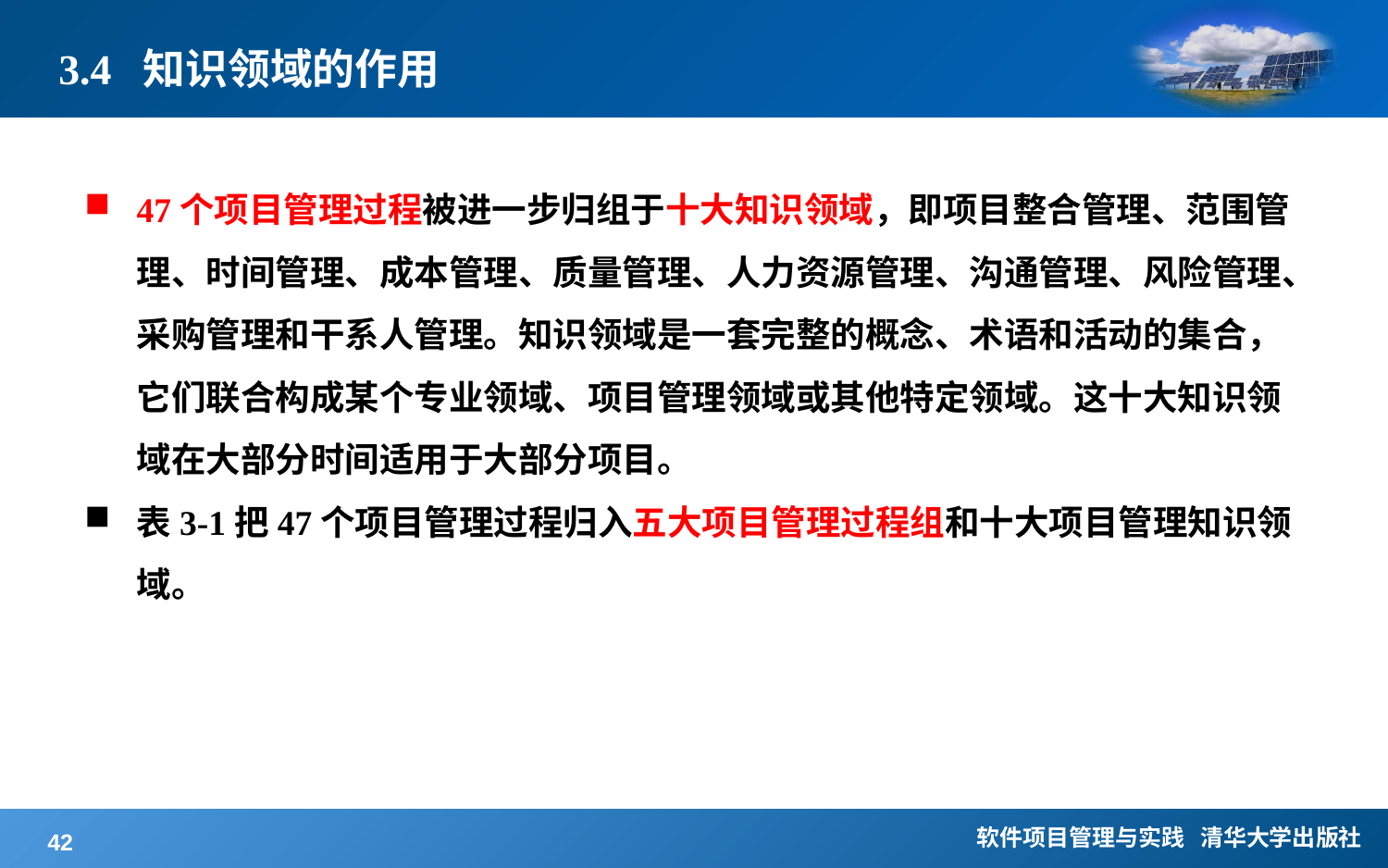

# 3.4  知识领域的作用
47个项目管理过程被进一步归组于十大知识领域，即项目整合管理、范围管理、时间管理、成本管理、质量管理、人力资源管理、沟通管理、风险管理、采购管理和干系人管理。知识领域是一套完整的概念、术语和活动的集合，它们联合构成某个专业领域、项目管理领域或其他特定领域。这十大知识领域在大部分时间适用于大部分项目。
表3-1把47个项目管理过程归入五大项目管理过程组和十大项目管理知识领域。